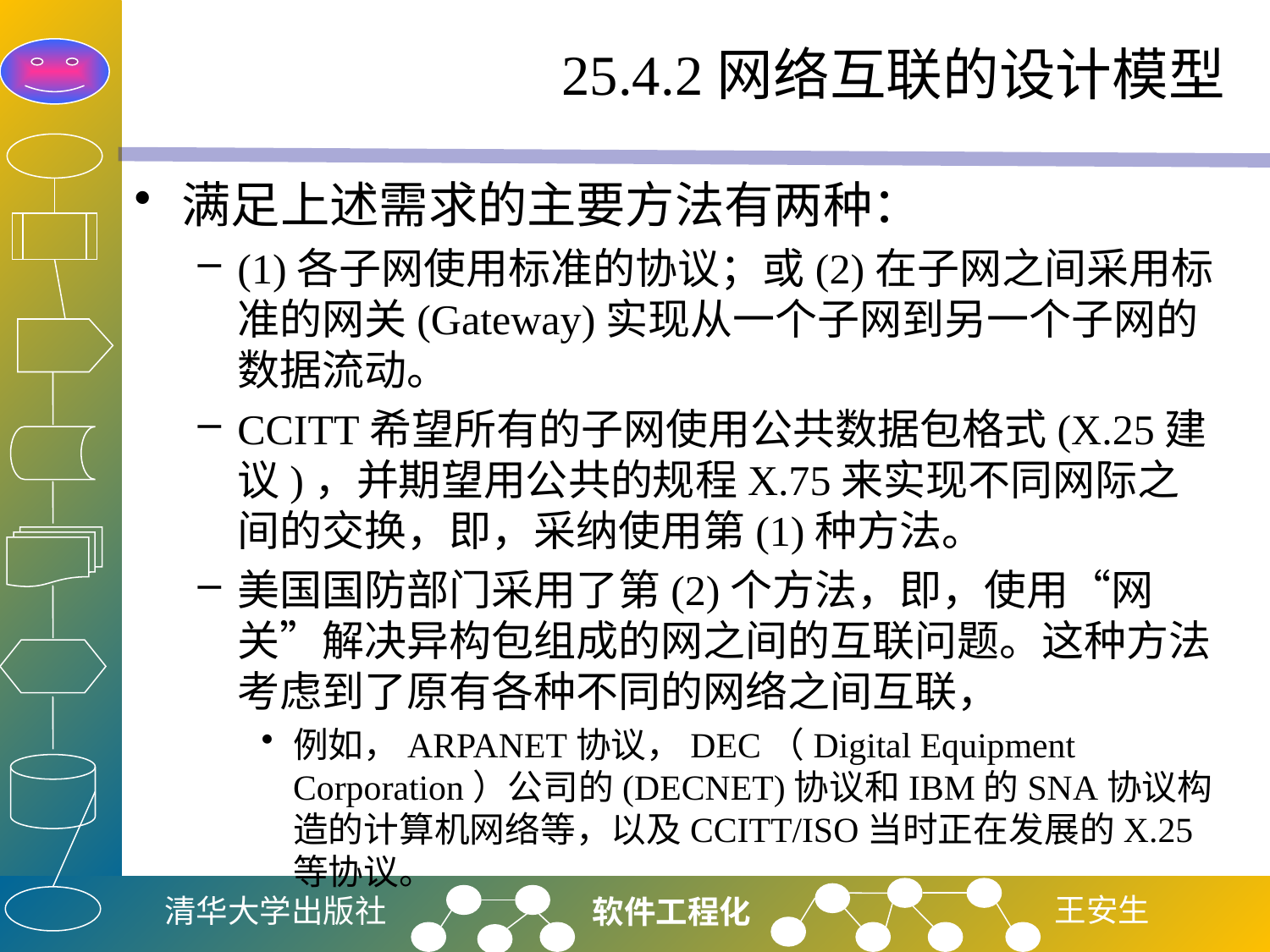

# 25.4.2网络互联的设计模型
满足上述需求的主要方法有两种：
(1)各子网使用标准的协议；或(2)在子网之间采用标准的网关(Gateway)实现从一个子网到另一个子网的数据流动。
CCITT希望所有的子网使用公共数据包格式(X.25建议)，并期望用公共的规程X.75来实现不同网际之间的交换，即，采纳使用第(1)种方法。
美国国防部门采用了第(2)个方法，即，使用“网关”解决异构包组成的网之间的互联问题。这种方法考虑到了原有各种不同的网络之间互联，
例如，ARPANET协议，DEC（Digital Equipment Corporation）公司的(DECNET)协议和IBM的SNA协议构造的计算机网络等，以及CCITT/ISO当时正在发展的X.25等协议。